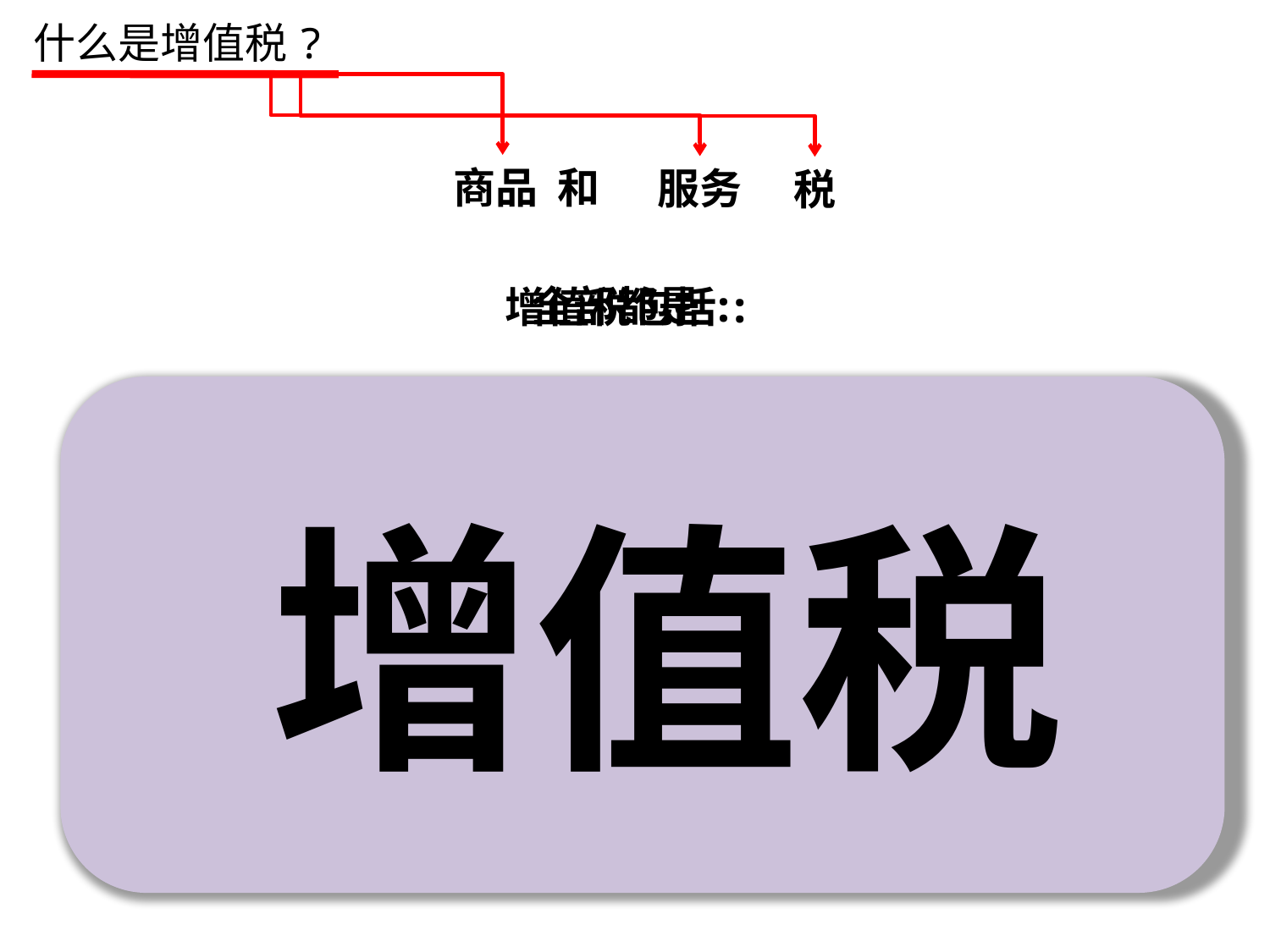

什么是增值税?
     商品  和
服务
税
全部都是:
 增值税包括:

增值税

货物修理

货物销售

货物加工

娱乐

修配

劳务

餐饮

货物进口